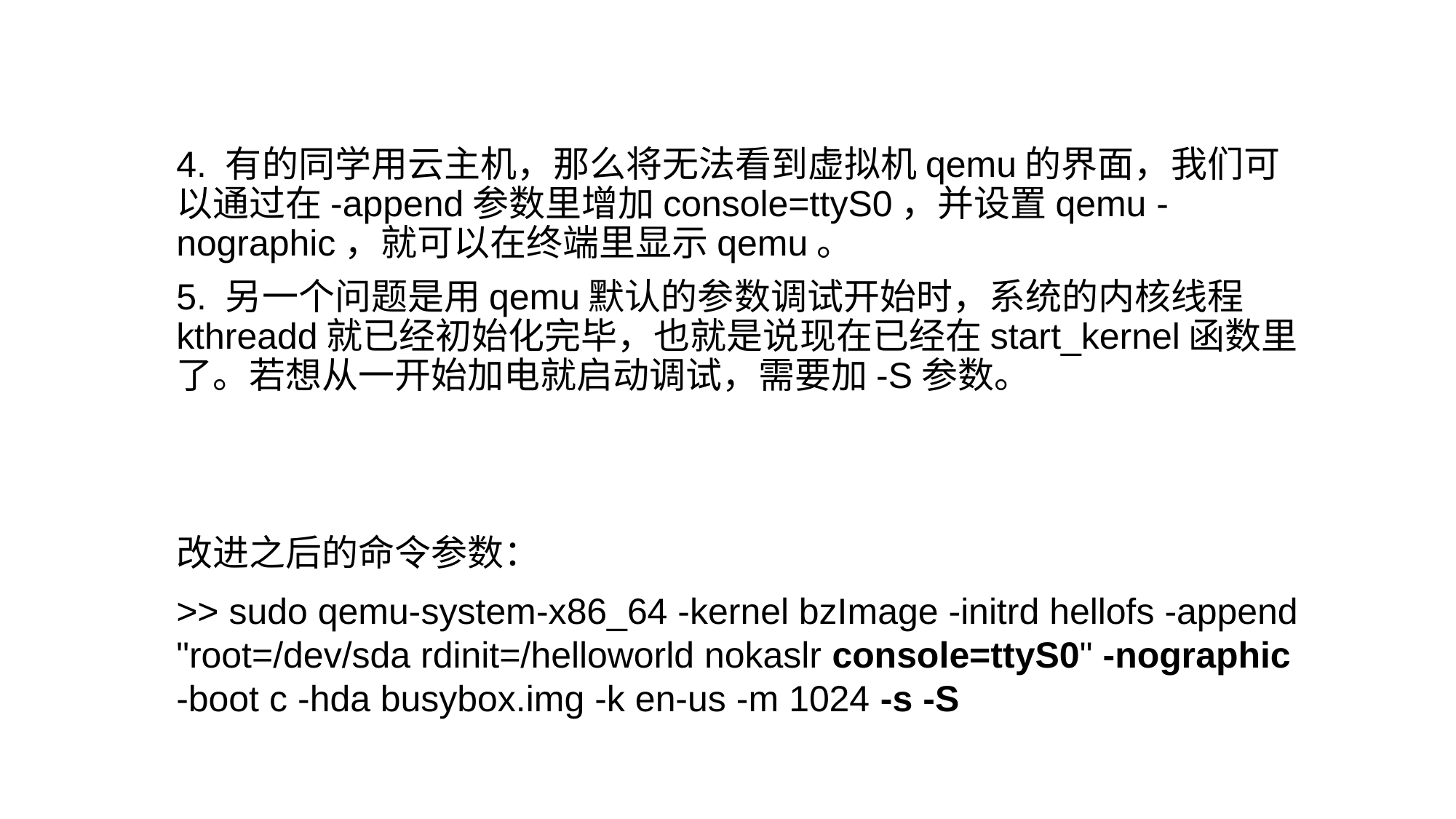

#
4. 有的同学用云主机，那么将无法看到虚拟机qemu的界面，我们可以通过在-append参数里增加console=ttyS0，并设置qemu -nographic，就可以在终端里显示qemu。
5. 另一个问题是用qemu默认的参数调试开始时，系统的内核线程kthreadd就已经初始化完毕，也就是说现在已经在start_kernel函数里了。若想从一开始加电就启动调试，需要加-S参数。

改进之后的命令参数：
>> sudo qemu-system-x86_64 -kernel bzImage -initrd hellofs -append "root=/dev/sda rdinit=/helloworld nokaslr console=ttyS0" -nographic -boot c -hda busybox.img -k en-us -m 1024 -s -S